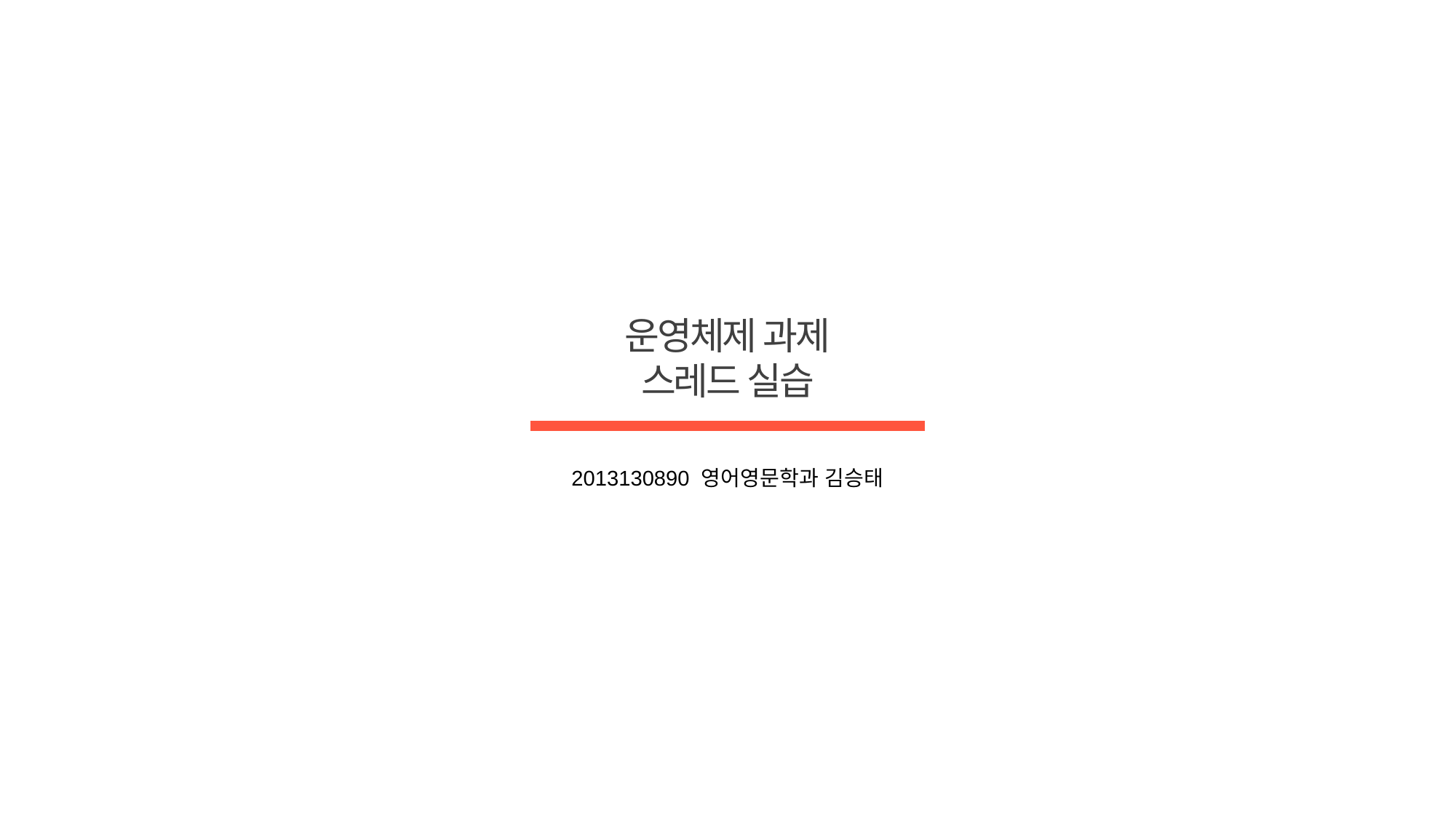

운영체제 과제
스레드 실습
2013130890 영어영문학과 김승태